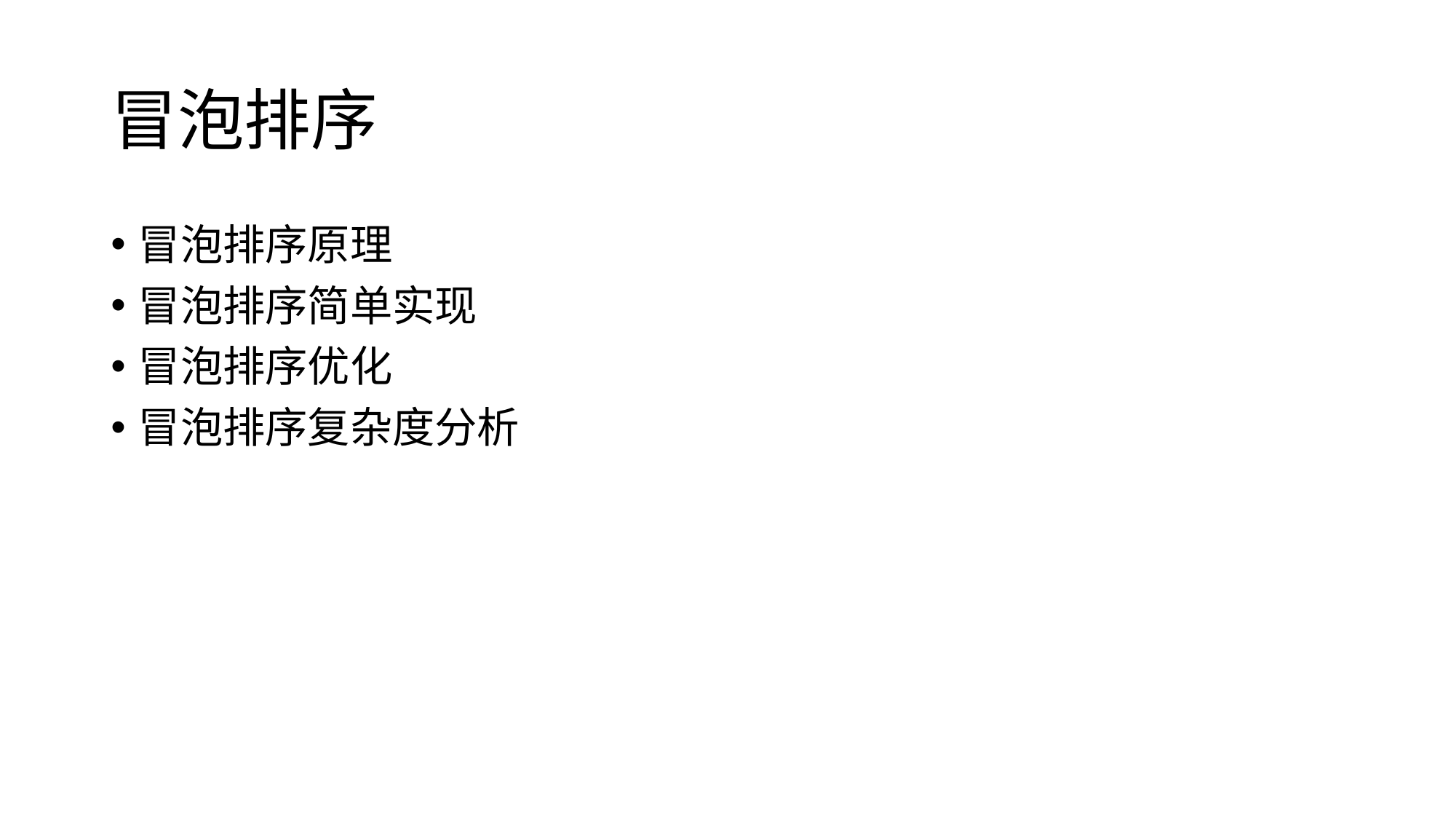

# 冒泡排序
冒泡排序原理
冒泡排序简单实现
冒泡排序优化
冒泡排序复杂度分析